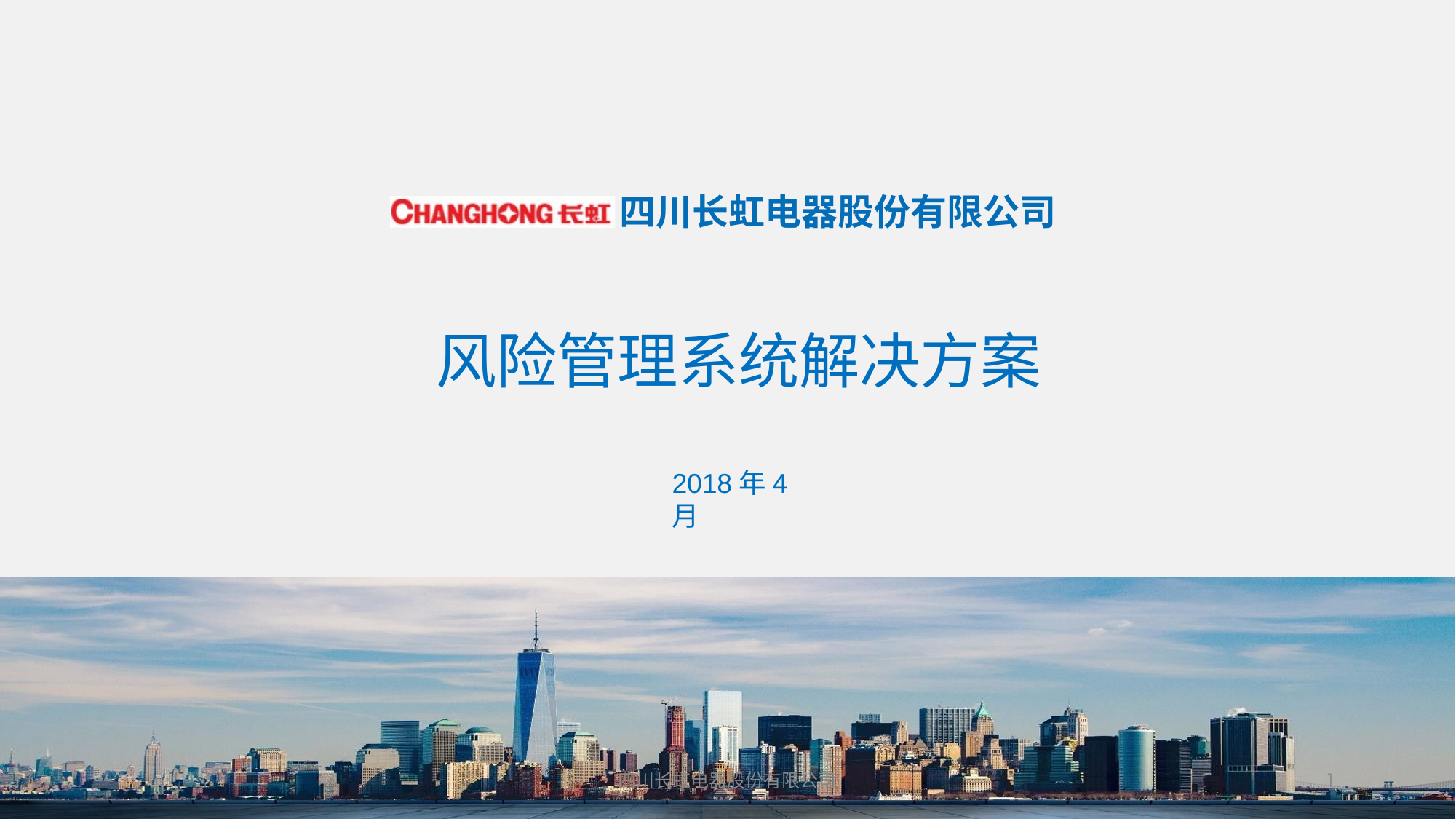

# 四川长虹电器股份有限公司

风险管理系统解决方案
2018年4月

四川长虹电器股份有限公司
1